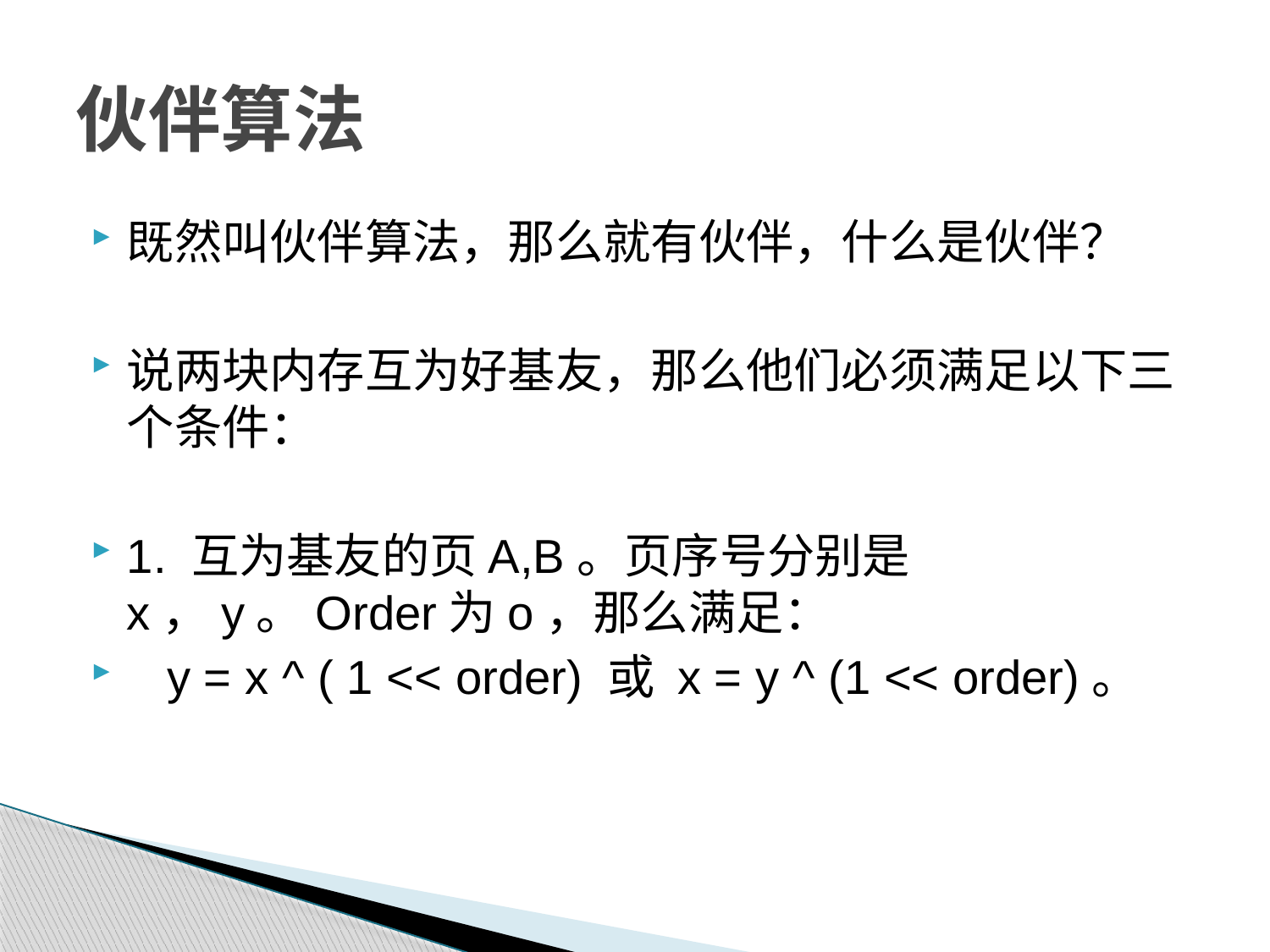

# 伙伴算法
既然叫伙伴算法，那么就有伙伴，什么是伙伴？

说两块内存互为好基友，那么他们必须满足以下三个条件：

1. 互为基友的页A,B。页序号分别是x，y。Order为o，那么满足：
   y = x ^ ( 1 << order) 或 x = y ^ (1 << order)。